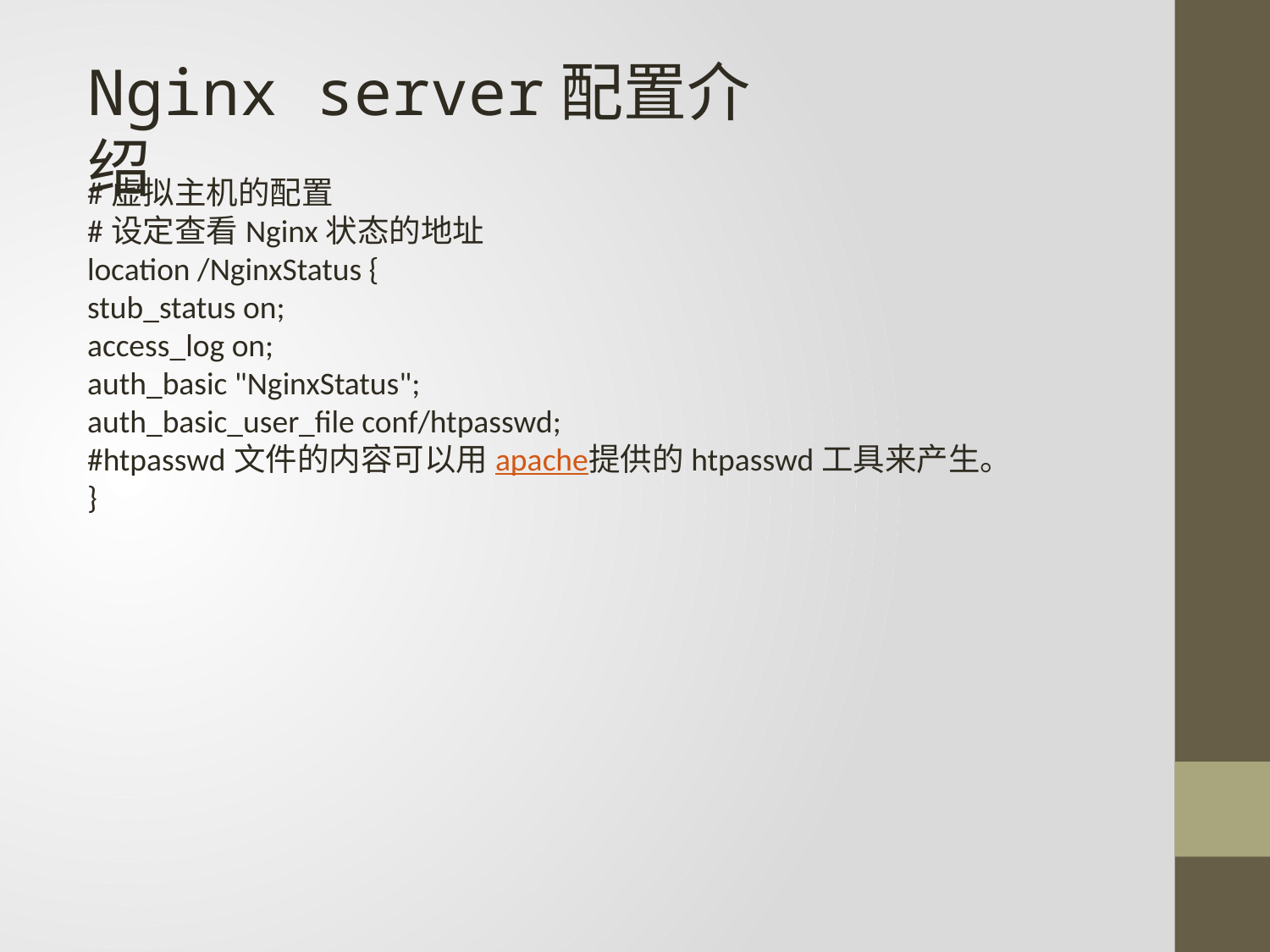

Nginx server配置介绍
#虚拟主机的配置
#设定查看Nginx状态的地址
location /NginxStatus {
stub_status on;
access_log on;
auth_basic "NginxStatus";
auth_basic_user_file conf/htpasswd;
#htpasswd文件的内容可以用apache提供的htpasswd工具来产生。
}